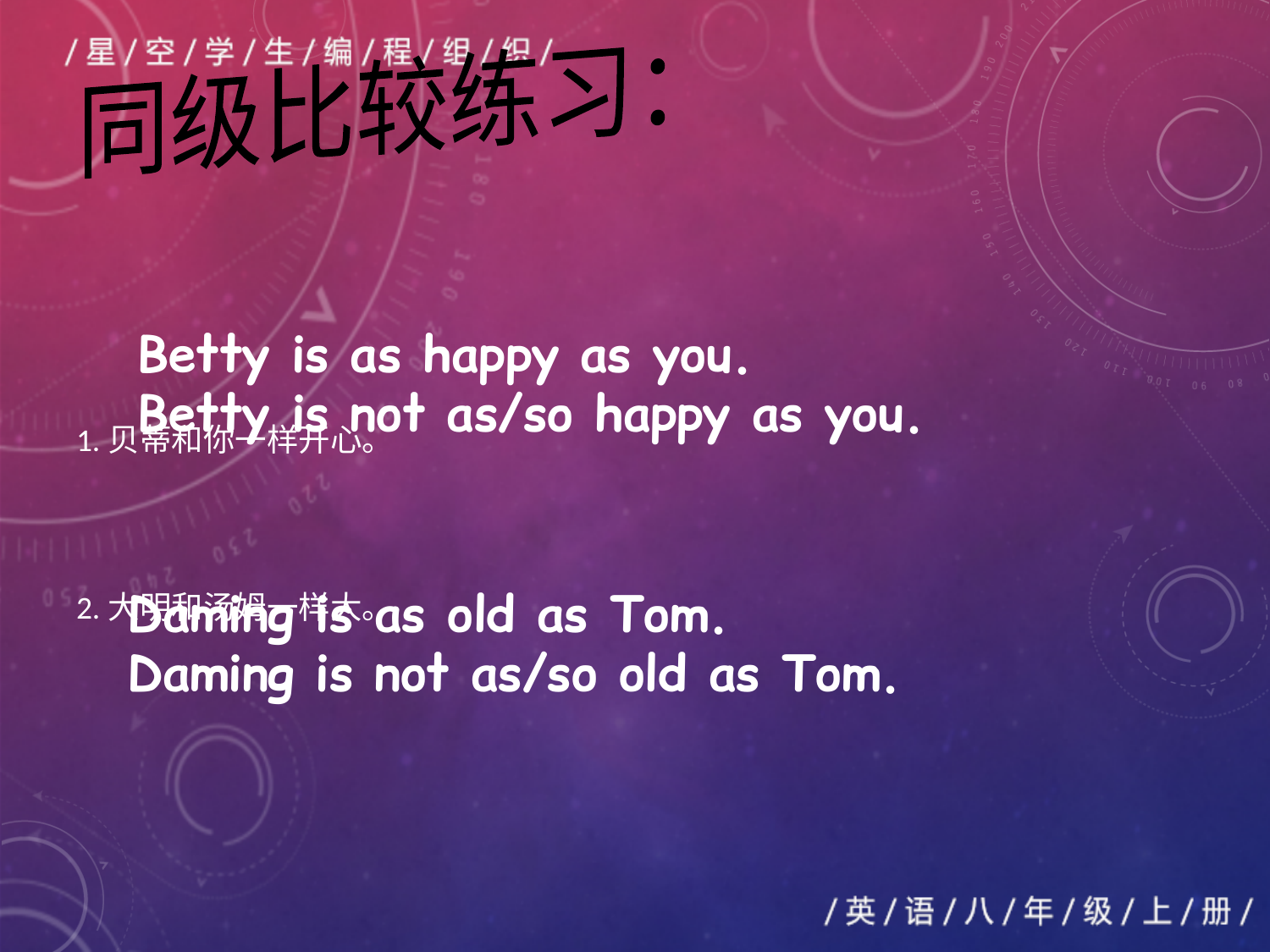

同级比较练习：
1.贝蒂和你一样开心。

2.大明和汤姆一样大。

Betty is as happy as you.
Betty is not as/so happy as you.
Daming is as old as Tom.
Daming is not as/so old as Tom.